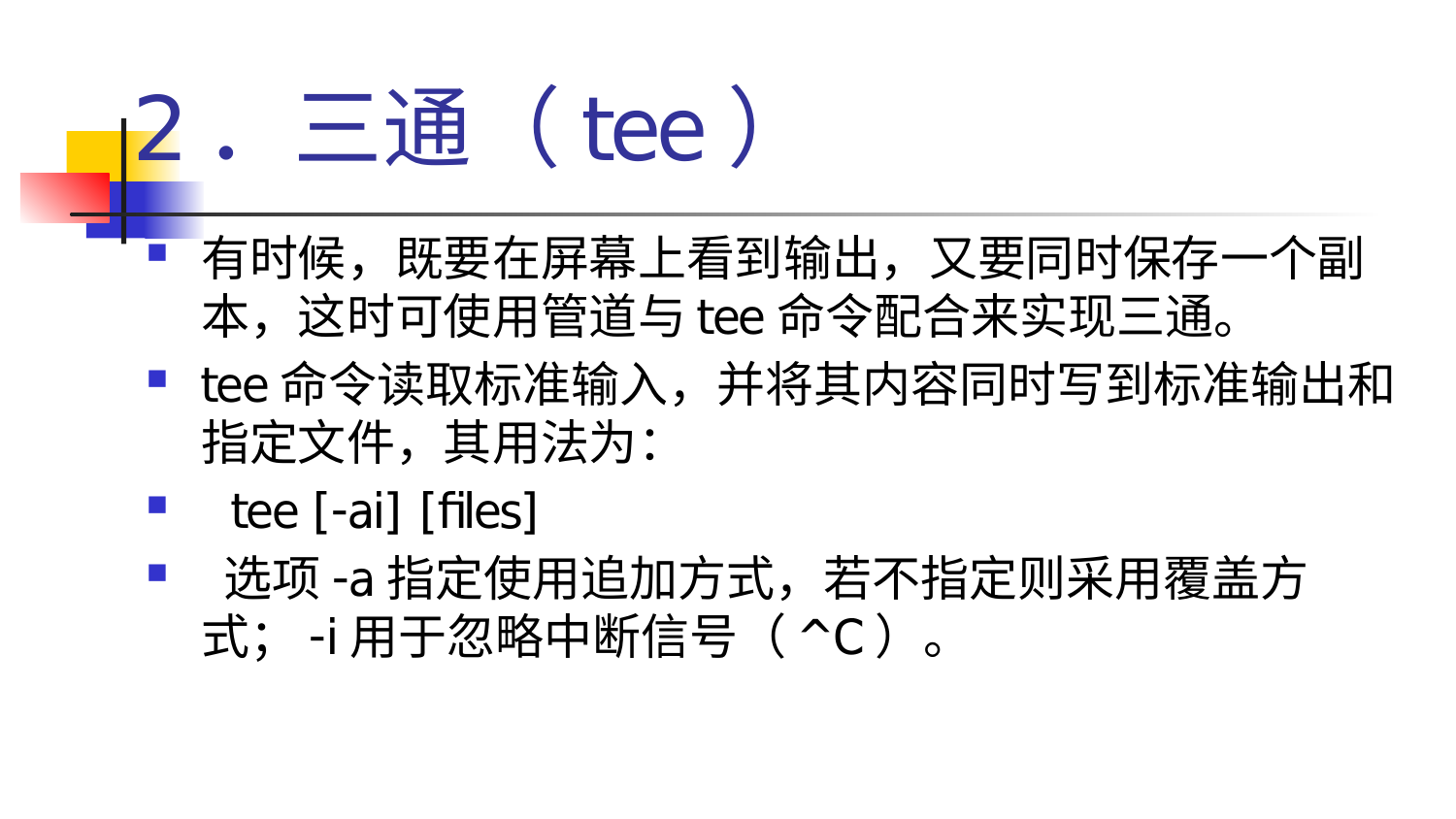

# 2．三通（tee）
有时候，既要在屏幕上看到输出，又要同时保存一个副本，这时可使用管道与tee命令配合来实现三通。
tee命令读取标准输入，并将其内容同时写到标准输出和指定文件，其用法为：
  tee [-ai] [files]
 选项-a指定使用追加方式，若不指定则采用覆盖方式；-i用于忽略中断信号（^C）。